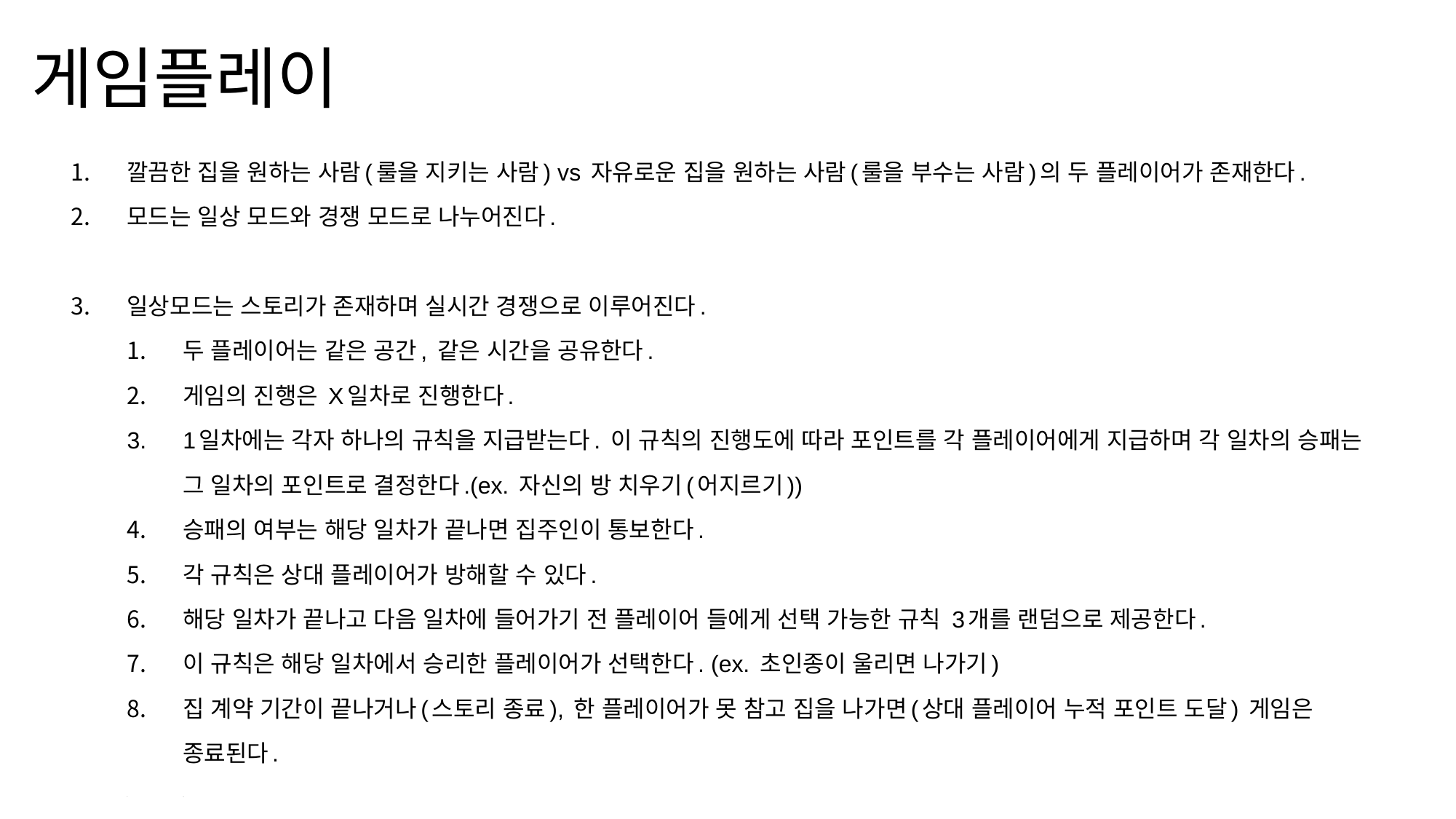

# 게임플레이
깔끔한 집을 원하는 사람(룰을 지키는 사람) vs 자유로운 집을 원하는 사람(룰을 부수는 사람)의 두 플레이어가 존재한다.
모드는 일상 모드와 경쟁 모드로 나누어진다.

일상모드는 스토리가 존재하며 실시간 경쟁으로 이루어진다.
두 플레이어는 같은 공간, 같은 시간을 공유한다.
게임의 진행은 X일차로 진행한다.
1일차에는 각자 하나의 규칙을 지급받는다. 이 규칙의 진행도에 따라 포인트를 각 플레이어에게 지급하며 각 일차의 승패는 그 일차의 포인트로 결정한다.(ex. 자신의 방 치우기(어지르기))
승패의 여부는 해당 일차가 끝나면 집주인이 통보한다.
각 규칙은 상대 플레이어가 방해할 수 있다.
해당 일차가 끝나고 다음 일차에 들어가기 전 플레이어 들에게 선택 가능한 규칙 3개를 랜덤으로 제공한다.
이 규칙은 해당 일차에서 승리한 플레이어가 선택한다. (ex. 초인종이 울리면 나가기)
집 계약 기간이 끝나거나(스토리 종료), 한 플레이어가 못 참고 집을 나가면(상대 플레이어 누적 포인트 도달) 게임은 종료된다.

아